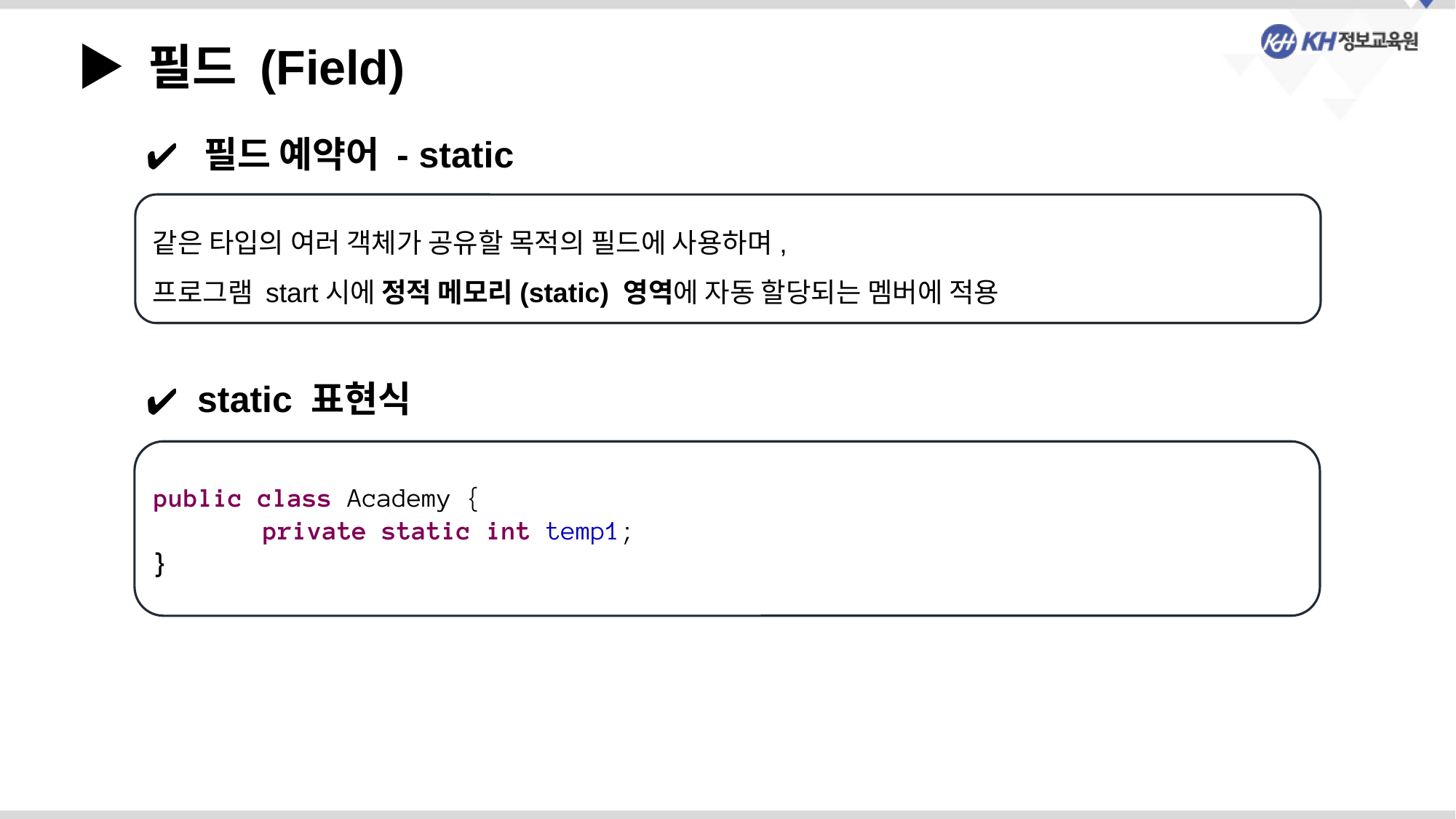

▶ 필드 (Field)
 필드 예약어 - static
같은 타입의 여러 객체가 공유할 목적의 필드에 사용하며,
프로그램 start시에 정적 메모리(static) 영역에 자동 할당되는 멤버에 적용
 static 표현식
public class Academy {
	private static int temp1;
}